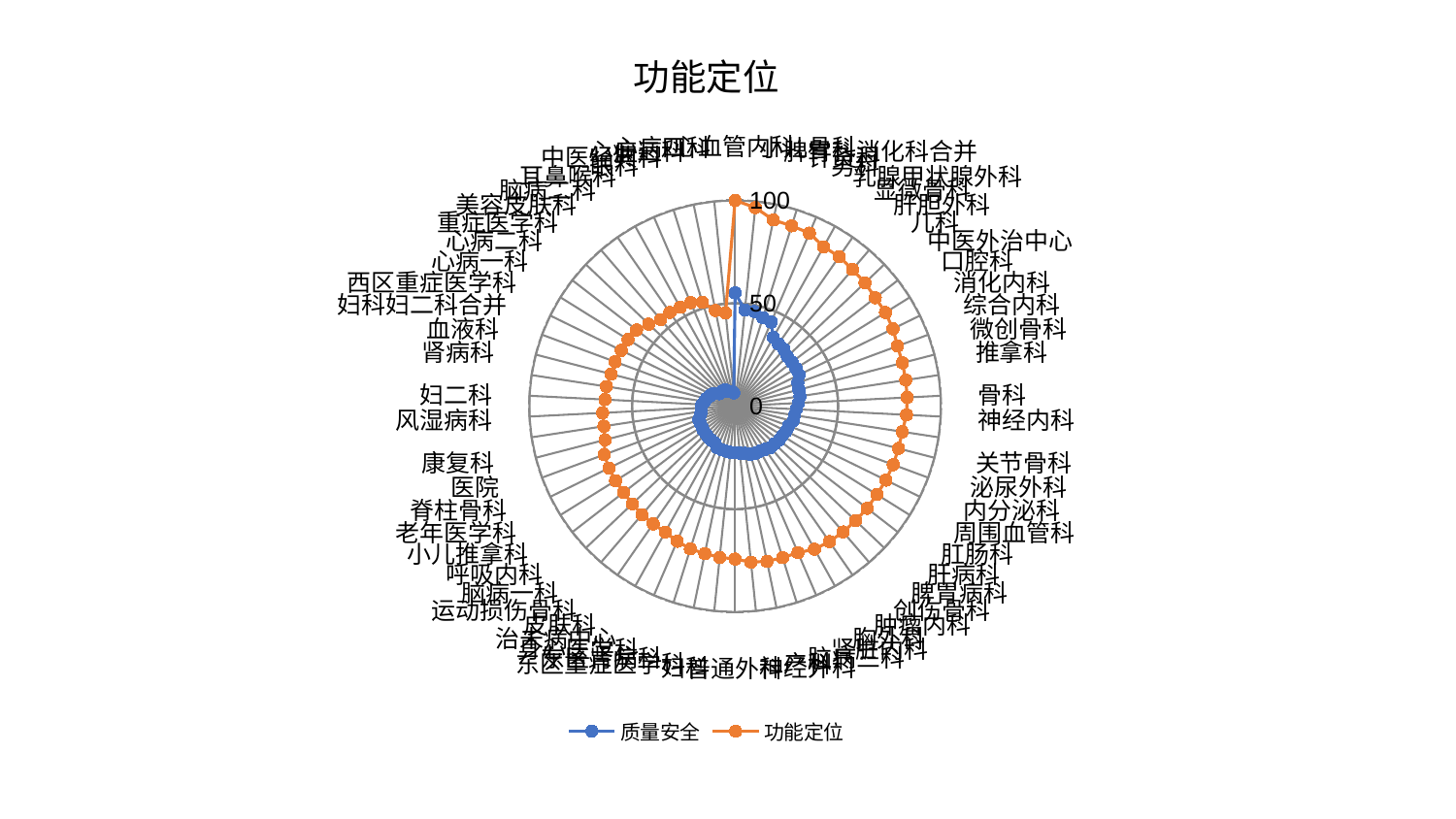

### Chart: 功能定位

| Category | 质量安全 | 功能定位 |
|---|---|---|
| 心血管内科 | 55.068298777389714 | 100.0 |
| 小儿骨科 | 47.01930229800948 | 96.97671237732213 |
| 脾胃科消化科合并 | 46.94668190340059 | 92.3746306906389 |
| 针灸科 | 45.07041549045101 | 91.82099518942248 |
| 男科 | 44.476004901613344 | 91.49262995513661 |
| 乳腺甲状腺外科 | 38.23667614481771 | 88.5971818128245 |
| 显微骨科 | 36.898751168272334 | 88.52034022486365 |
| 肝胆外科 | 36.39623577875992 | 87.5550829191276 |
| 儿科 | 35.03167563152726 | 87.03581503214872 |
| 中医外治中心 | 34.9683091311708 | 86.11568151351592 |
| 口腔科 | 34.865349876159854 | 86.0533164874183 |
| 消化内科 | 34.6328684202378 | 85.3784250667553 |
| 综合内科 | 32.456553035194204 | 84.1361398185474 |
| 微创骨科 | 32.00449610592035 | 83.96978436406168 |
| 推拿科 | 31.877608784630688 | 83.88363437525817 |
| 骨科 | 30.768115298323416 | 83.708894970494 |
| 神经内科 | 29.78498903612306 | 83.35626195216173 |
| 关节骨科 | 29.16228441109859 | 82.16041174376431 |
| 泌尿外科 | 29.02673535501548 | 81.96522307316519 |
| 内分泌科 | 27.640321464474066 | 81.90324448462874 |
| 周围血管科 | 27.61521869877737 | 81.59006581753052 |
| 肛肠科 | 27.085467159391946 | 81.13429302772376 |
| 肝病科 | 27.032889361067397 | 81.05442989459449 |
| 脾胃病科 | 26.522805142759232 | 80.77494340671723 |
| 创伤骨科 | 26.517959109617532 | 80.54209105983817 |
| 肿瘤内科 | 25.53605211076821 | 80.1702415138217 |
| 胸外科 | 24.980085522289166 | 79.48256824338554 |
| 肾脏内科 | 24.901895853734324 | 77.44669860599953 |
| 脑病三科 | 24.499201299813784 | 77.13811280804057 |
| 产科 | 23.395499916373073 | 76.96734928466107 |
| 神经外科 | 22.93129134684303 | 76.17422456841533 |
| 普通外科 | 22.614603413336162 | 74.2664342034305 |
| 妇科 | 22.55390872602854 | 73.79527672934498 |
| 东区重症医学科 | 22.285716377136147 | 73.1342149667752 |
| 东区肾病科 | 22.072445854228242 | 72.64541280960914 |
| 身心医学科 | 21.91364689246343 | 71.40995302706847 |
| 治未病中心 | 20.337543323677867 | 69.97491275573738 |
| 皮肤科 | 20.109213151793536 | 69.6720133548261 |
| 运动损伤骨科 | 19.98307872871858 | 69.5080309796427 |
| 脑病一科 | 19.485596241427267 | 68.89532307422901 |
| 呼吸内科 | 19.405911774636255 | 68.45708811862053 |
| 小儿推拿科 | 18.978427196068104 | 68.41470474780634 |
| 老年医学科 | 18.896631885553123 | 68.22628512549268 |
| 脊柱骨科 | 18.854807192405698 | 67.84371328662807 |
| 医院 | 17.485667201247185 | 65.23992355176058 |
| 康复科 | 16.520713066980978 | 64.46907145499473 |
| 风湿病科 | 16.308298377102595 | 64.45250457714204 |
| 妇二科 | 16.202304658008508 | 63.267689732025936 |
| 肾病科 | 15.076172605775275 | 63.25503105018138 |
| 血液科 | 14.519596943843998 | 62.18750010881732 |
| 妇科妇二科合并 | 13.388281674476863 | 62.15404714434603 |
| 西区重症医学科 | 12.805637803869349 | 61.578334890920395 |
| 心病一科 | 11.817775645240319 | 61.30515672043612 |
| 心病二科 | 9.8350007806657 | 60.534860239696314 |
| 重症医学科 | 9.71084228113997 | 57.886470862567585 |
| 美容皮肤科 | 9.693170128090124 | 55.488531168131715 |
| 脑病二科 | 9.43598866774509 | 55.46780830838314 |
| 耳鼻喉科 | 8.985550165897498 | 54.96067937608678 |
| 眼科 | 7.644373915984071 | 54.76350284691904 |
| 中医经典科 | 7.405861078276169 | 52.91538376320905 |
| 心病三科 | 7.11609414934679 | 47.48895476532149 |
| 心病四科 | 6.449558131179515 | 45.52475183557194 |
67